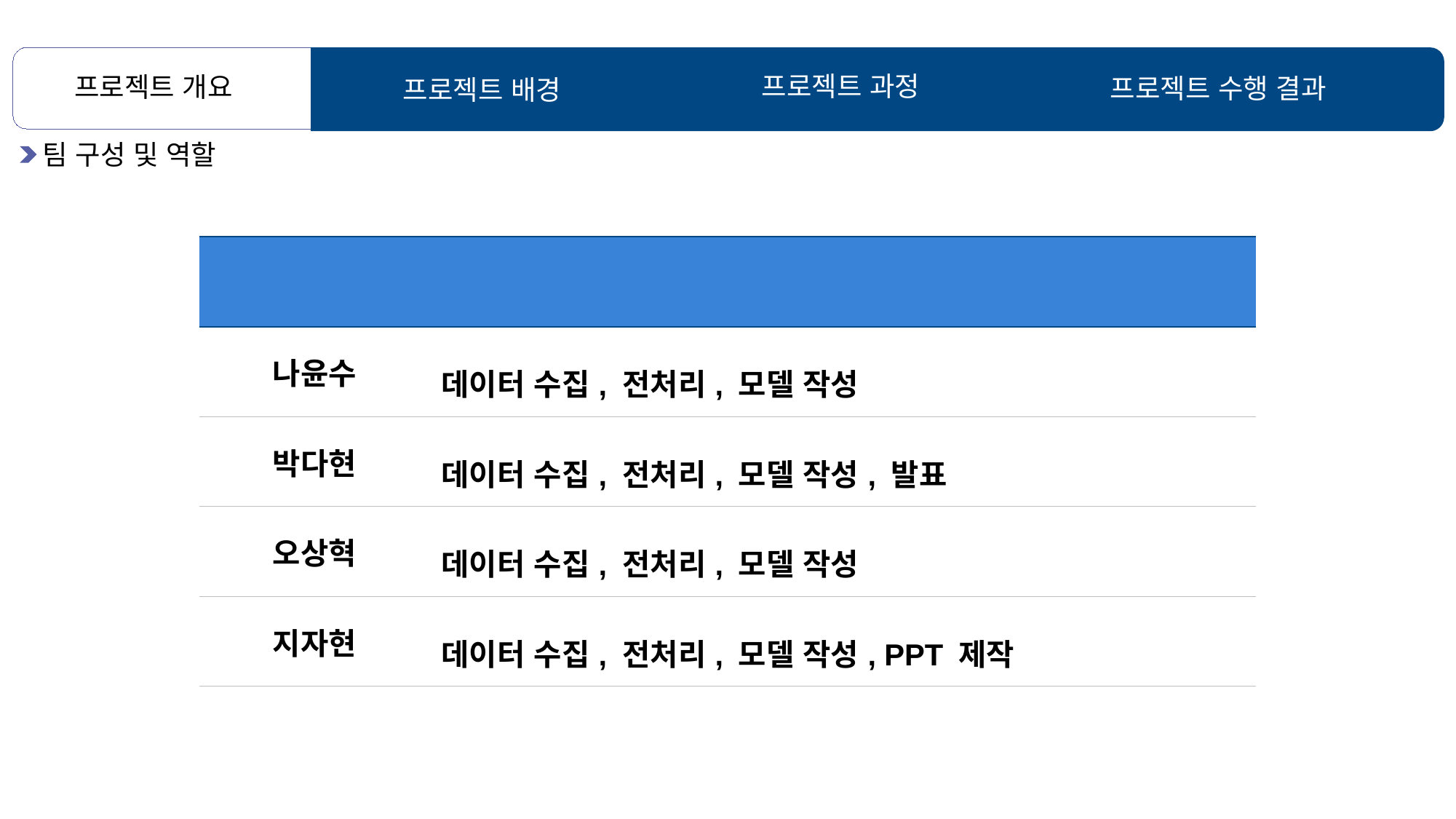

프로젝트 과정
프로젝트 개요
프로젝트 수행 결과
프로젝트 배경
팀 구성 및 역할

| 이름 | 역할 |
| --- | --- |
| 나윤수 | 데이터 수집, 전처리, 모델 작성 |
| 박다현 | 데이터 수집, 전처리, 모델 작성, 발표 |
| 오상혁 | 데이터 수집, 전처리, 모델 작성 |
| 지자현 | 데이터 수집, 전처리, 모델 작성, PPT 제작 |